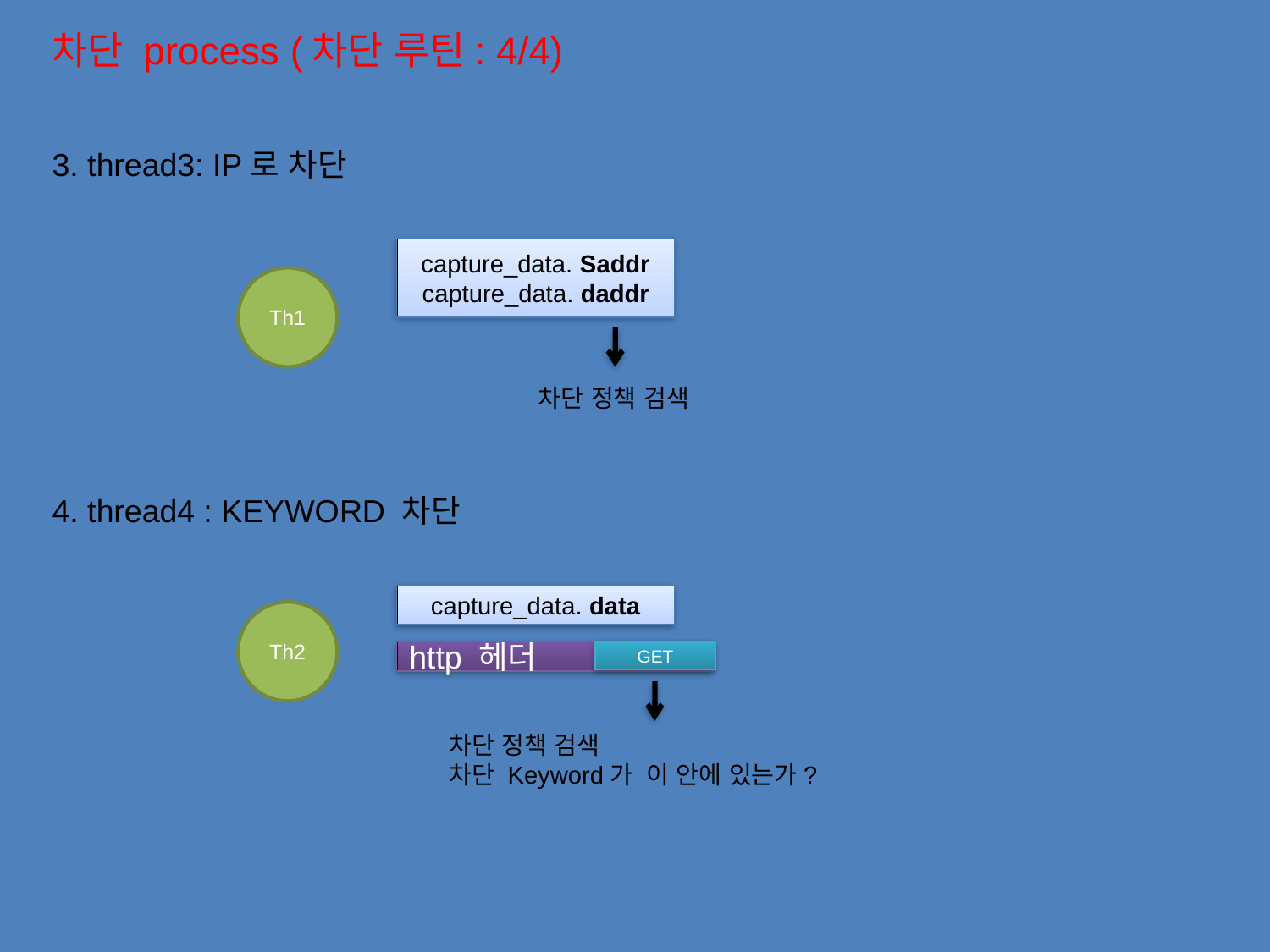

차단 process (차단 루틴: 4/4)
3. thread3: IP로 차단
capture_data. Saddr
capture_data. daddr
Th1
차단 정책 검색
4. thread4 : KEYWORD 차단
capture_data. data
Th2
http 헤더
GET
차단 정책 검색
차단 Keyword가  이 안에 있는가?